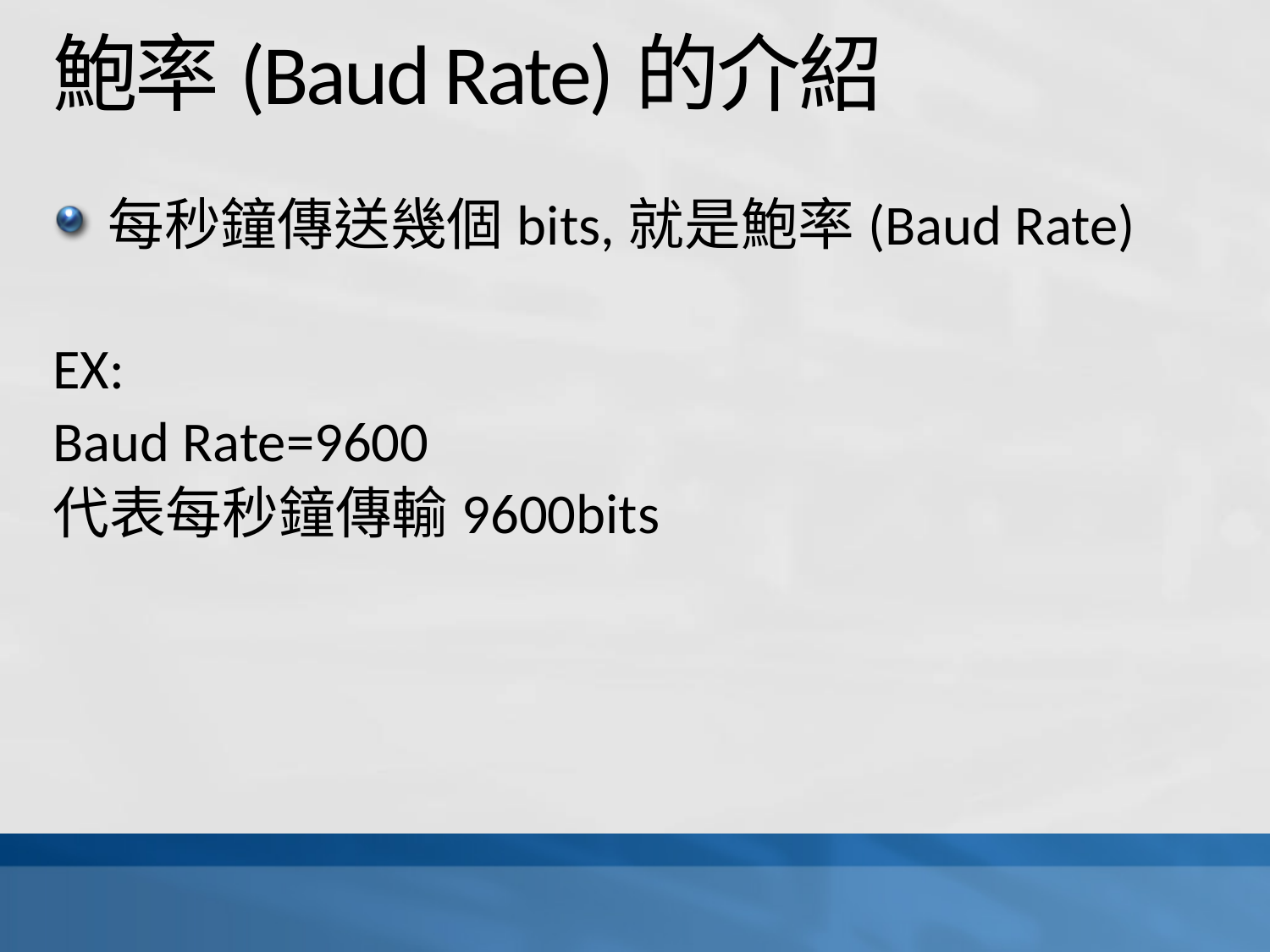

# 鮑率(Baud Rate)的介紹
每秒鐘傳送幾個bits,就是鮑率(Baud Rate)

EX:
Baud Rate=9600
代表每秒鐘傳輸9600bits